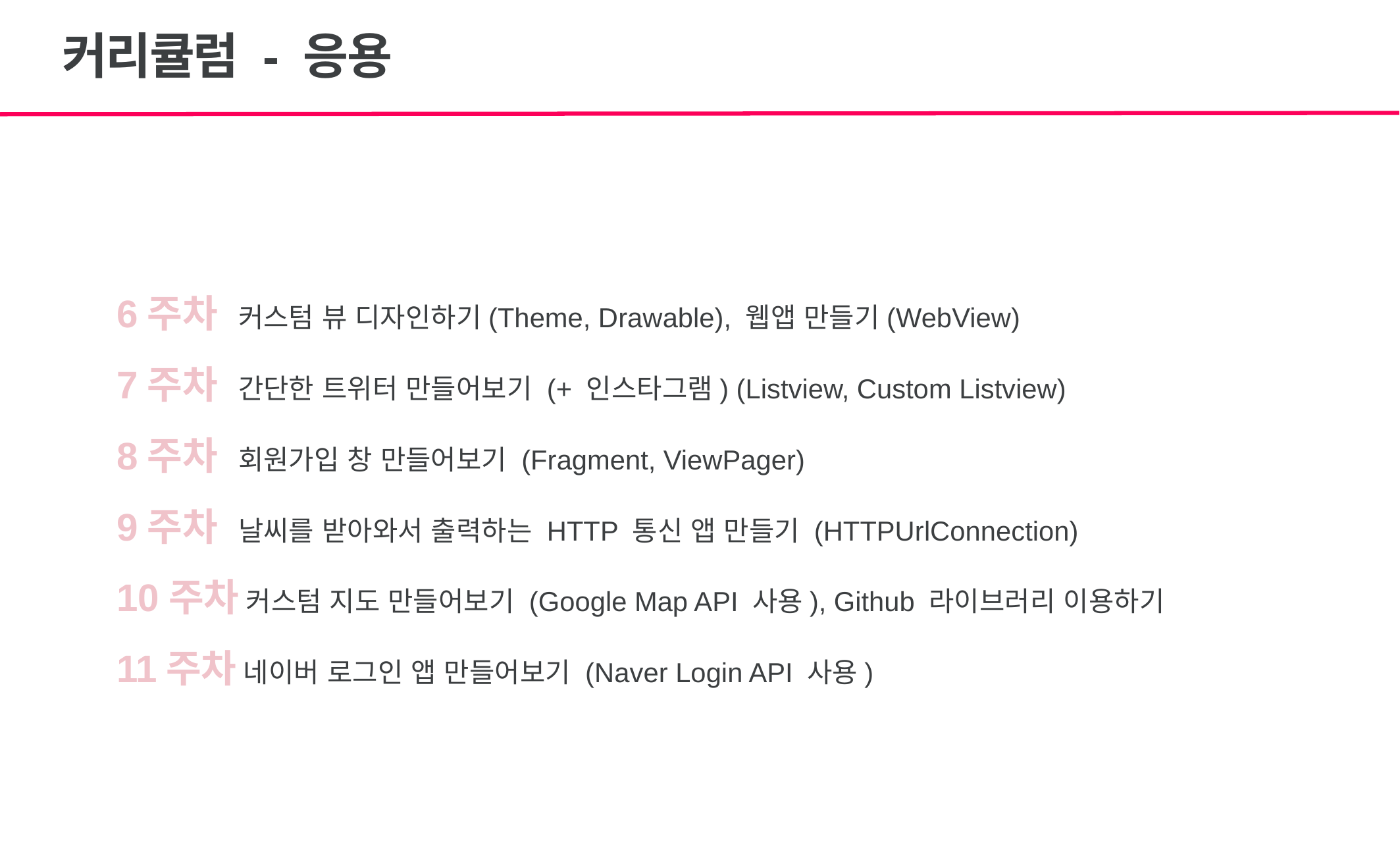

# 커리큘럼 - 응용
6주차   커스텀 뷰 디자인하기(Theme, Drawable), 웹앱 만들기(WebView)
7주차   간단한 트위터 만들어보기 (+ 인스타그램) (Listview, Custom Listview)
8주차   회원가입 창 만들어보기 (Fragment, ViewPager)
9주차   날씨를 받아와서 출력하는 HTTP 통신 앱 만들기 (HTTPUrlConnection)
10주차 커스텀 지도 만들어보기 (Google Map API 사용), Github 라이브러리 이용하기
11주차 네이버 로그인 앱 만들어보기 (Naver Login API 사용)